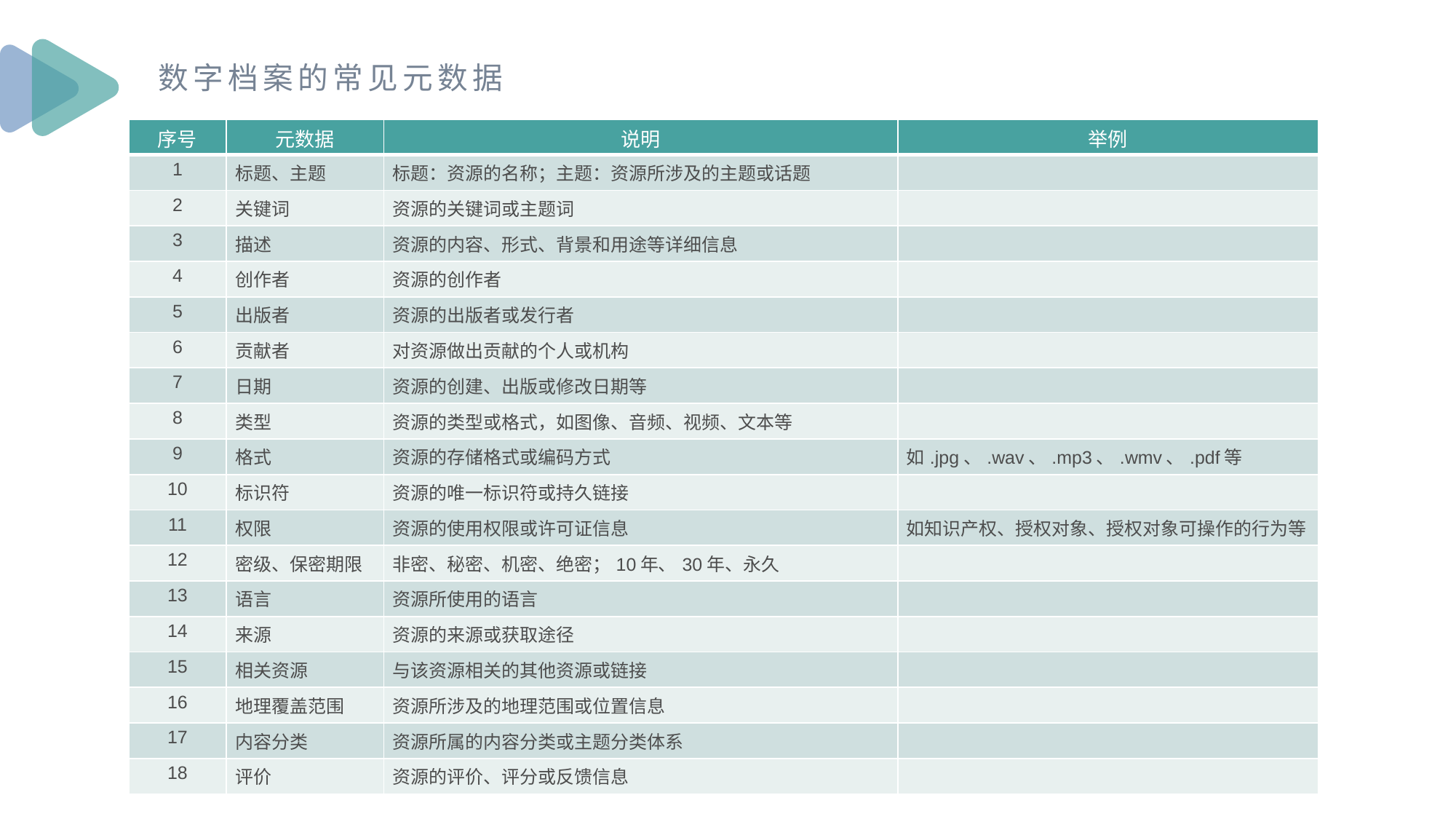

数字档案的常见元数据
| 序号 | 元数据 | 说明 | 举例 |
| --- | --- | --- | --- |
| 1 | 标题、主题 | 标题：资源的名称；主题：资源所涉及的主题或话题 |  |
| 2 | 关键词 | 资源的关键词或主题词 |  |
| 3 | 描述 | 资源的内容、形式、背景和用途等详细信息 |  |
| 4 | 创作者 | 资源的创作者 |  |
| 5 | 出版者 | 资源的出版者或发行者 |  |
| 6 | 贡献者 | 对资源做出贡献的个人或机构 |  |
| 7 | 日期 | 资源的创建、出版或修改日期等 |  |
| 8 | 类型 | 资源的类型或格式，如图像、音频、视频、文本等 |  |
| 9 | 格式 | 资源的存储格式或编码方式 | 如.jpg、.wav、.mp3、.wmv、.pdf等 |
| 10 | 标识符 | 资源的唯一标识符或持久链接 |  |
| 11 | 权限 | 资源的使用权限或许可证信息 | 如知识产权、授权对象、授权对象可操作的行为等 |
| 12 | 密级、保密期限 | 非密、秘密、机密、绝密；10年、30年、永久 |  |
| 13 | 语言 | 资源所使用的语言 |  |
| 14 | 来源 | 资源的来源或获取途径 |  |
| 15 | 相关资源 | 与该资源相关的其他资源或链接 |  |
| 16 | 地理覆盖范围 | 资源所涉及的地理范围或位置信息 |  |
| 17 | 内容分类 | 资源所属的内容分类或主题分类体系 |  |
| 18 | 评价 | 资源的评价、评分或反馈信息 |  |